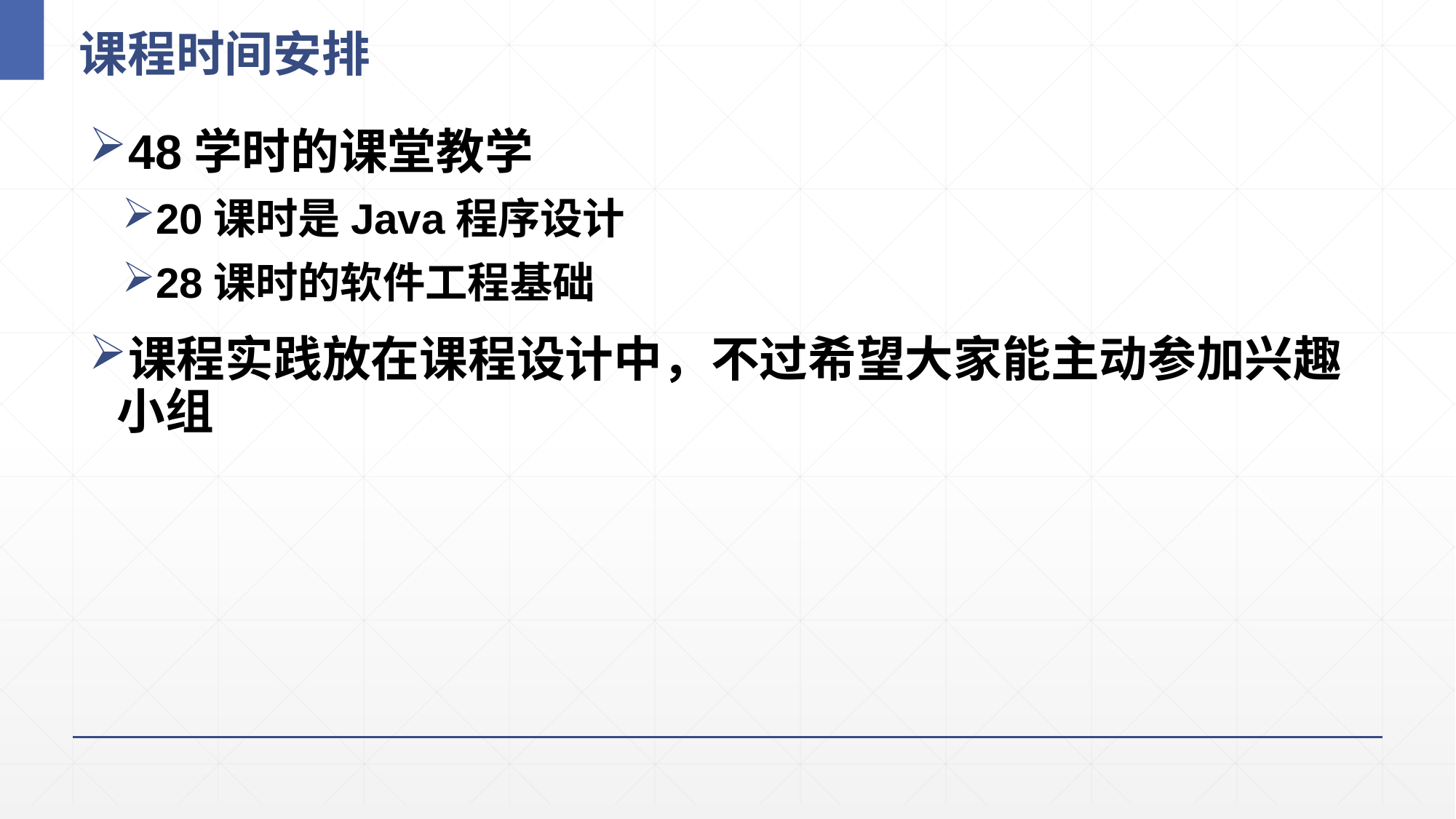

# 课程时间安排
48学时的课堂教学
20课时是Java程序设计
28课时的软件工程基础
课程实践放在课程设计中，不过希望大家能主动参加兴趣小组